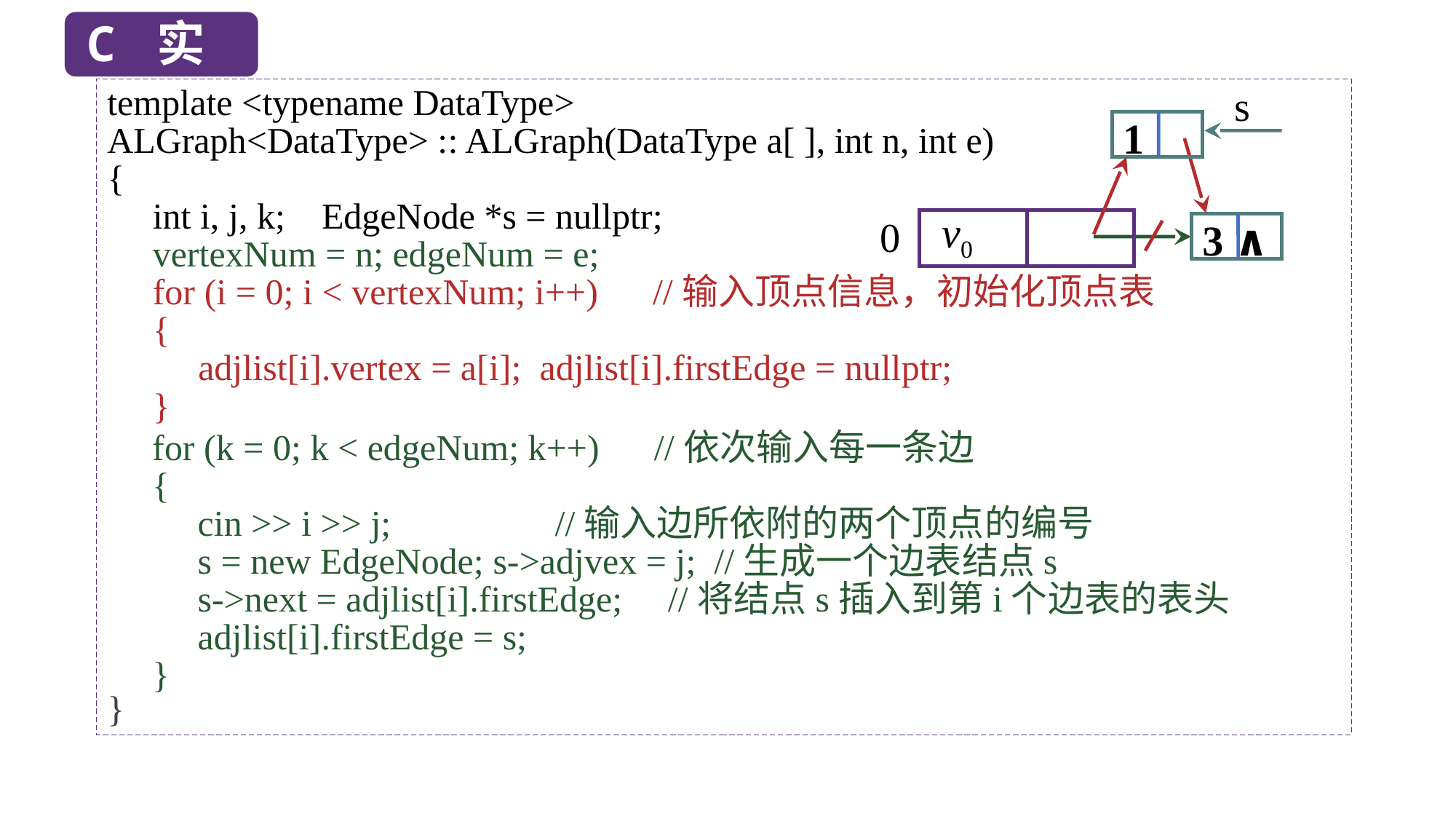

C 实现

s
1

template <typename DataType>
ALGraph<DataType> :: ALGraph(DataType a[ ], int n, int e)
{
     int i, j, k;    EdgeNode *s = nullptr;
     vertexNum = n; edgeNum = e;
     for (i = 0; i < vertexNum; i++)      //输入顶点信息，初始化顶点表
     {
          adjlist[i].vertex = a[i];  adjlist[i].firstEdge = nullptr;
     }

}

0
 v0

3 ∧

     for (k = 0; k < edgeNum; k++)      //依次输入每一条边
     {
          cin >> i >> j;                  //输入边所依附的两个顶点的编号
          s = new EdgeNode; s->adjvex = j;  //生成一个边表结点s
          s->next = adjlist[i].firstEdge;     //将结点s插入到第i个边表的表头
          adjlist[i].firstEdge = s;
     }